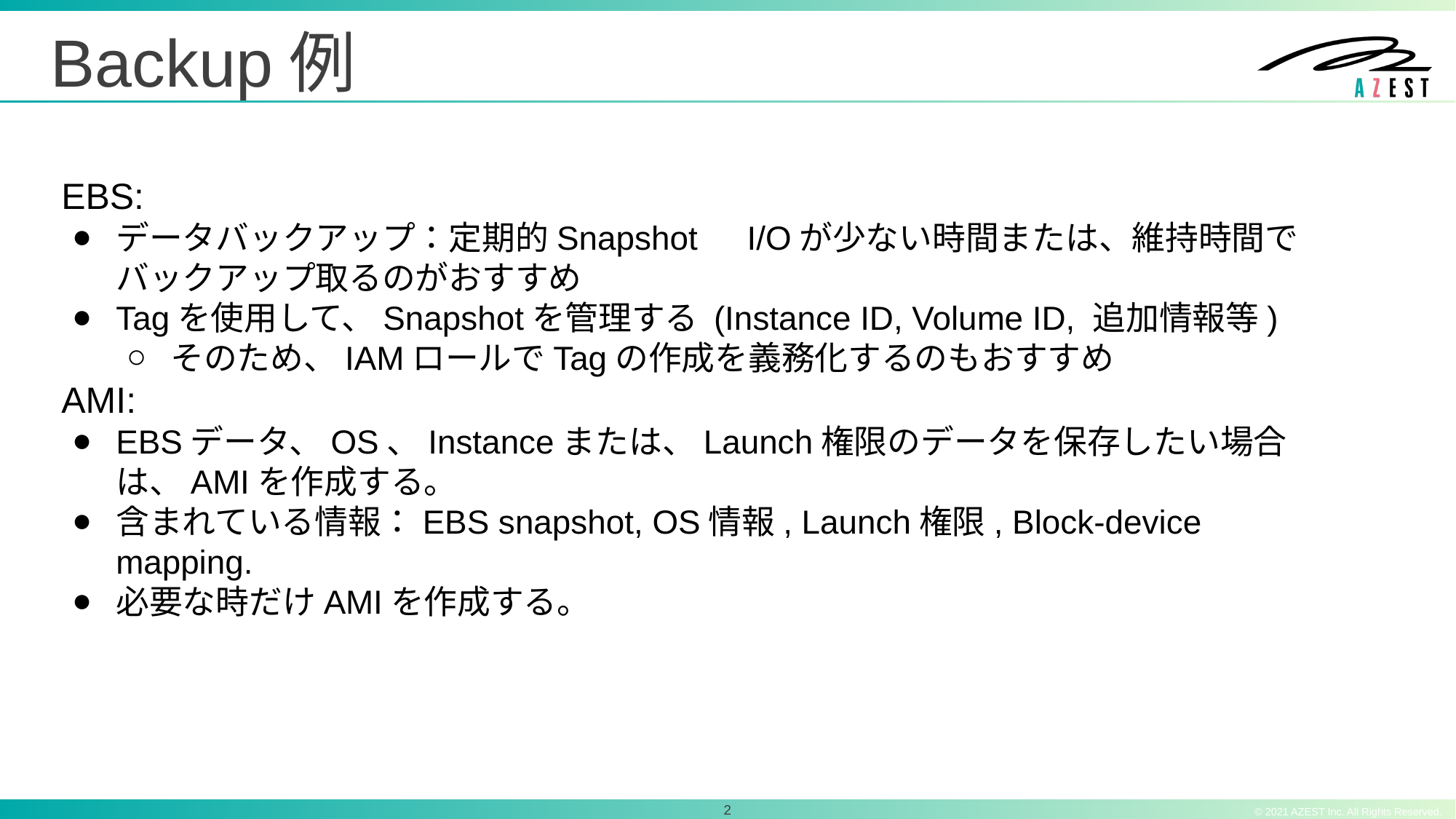

# Backup例
EBS:
データバックアップ：定期的Snapshot　I/Oが少ない時間または、維持時間でバックアップ取るのがおすすめ
Tagを使用して、Snapshotを管理する (Instance ID, Volume ID, 追加情報等)
そのため、IAMロールでTagの作成を義務化するのもおすすめ
AMI:
EBSデータ、OS、Instanceまたは、Launch権限のデータを保存したい場合は、AMIを作成する。
含まれている情報：EBS snapshot, OS情報, Launch権限, Block-device mapping.
必要な時だけAMIを作成する。

2